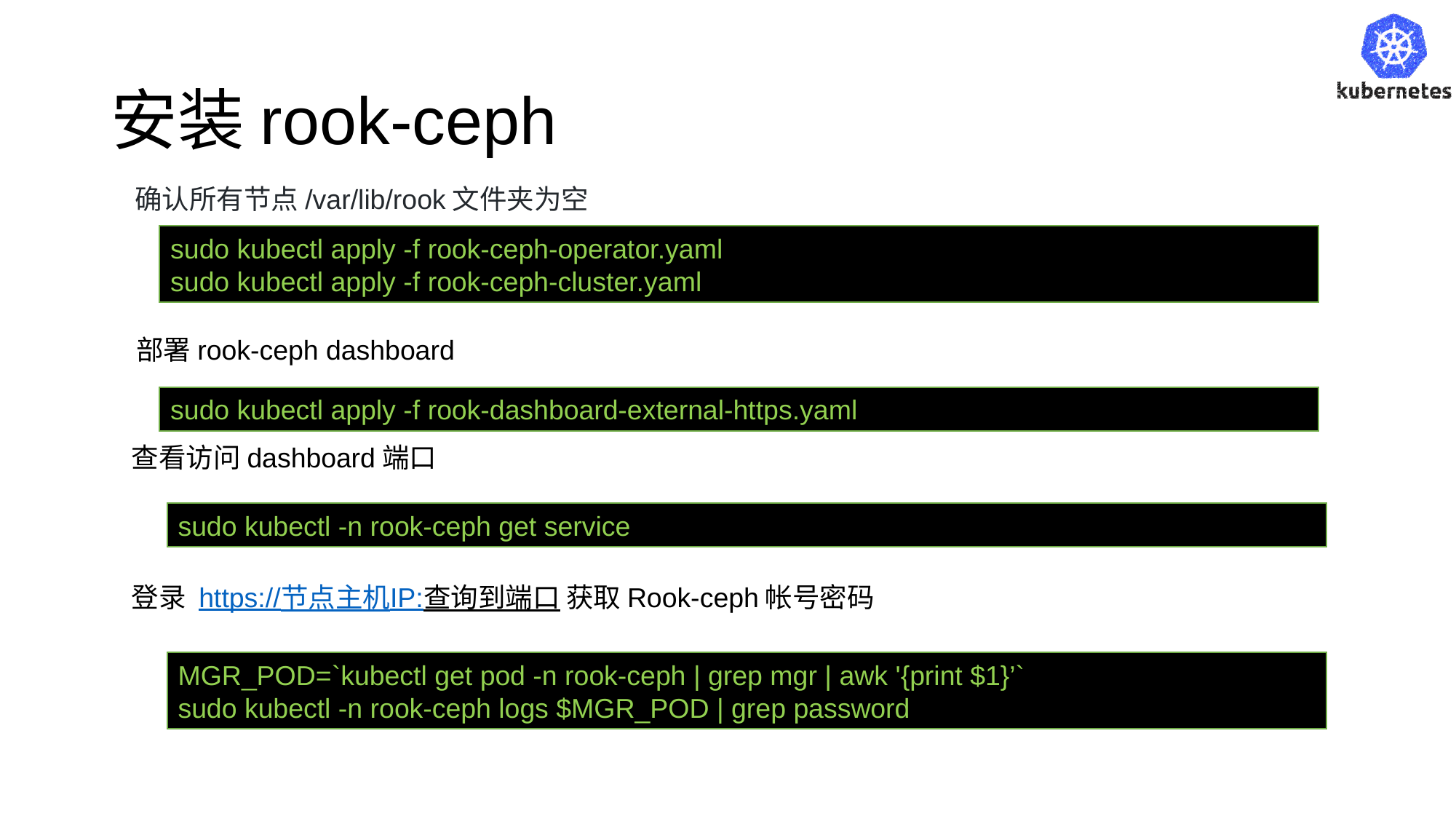

# 安装rook-ceph
确认所有节点/var/lib/rook文件夹为空
sudo kubectl apply -f rook-ceph-operator.yaml
sudo kubectl apply -f rook-ceph-cluster.yaml
部署rook-ceph dashboard
sudo kubectl apply -f rook-dashboard-external-https.yaml
查看访问dashboard端口
sudo kubectl -n rook-ceph get service
登录 https://节点主机IP:查询到端口 获取Rook-ceph帐号密码
MGR_POD=`kubectl get pod -n rook-ceph | grep mgr | awk '{print $1}’`
sudo kubectl -n rook-ceph logs $MGR_POD | grep password